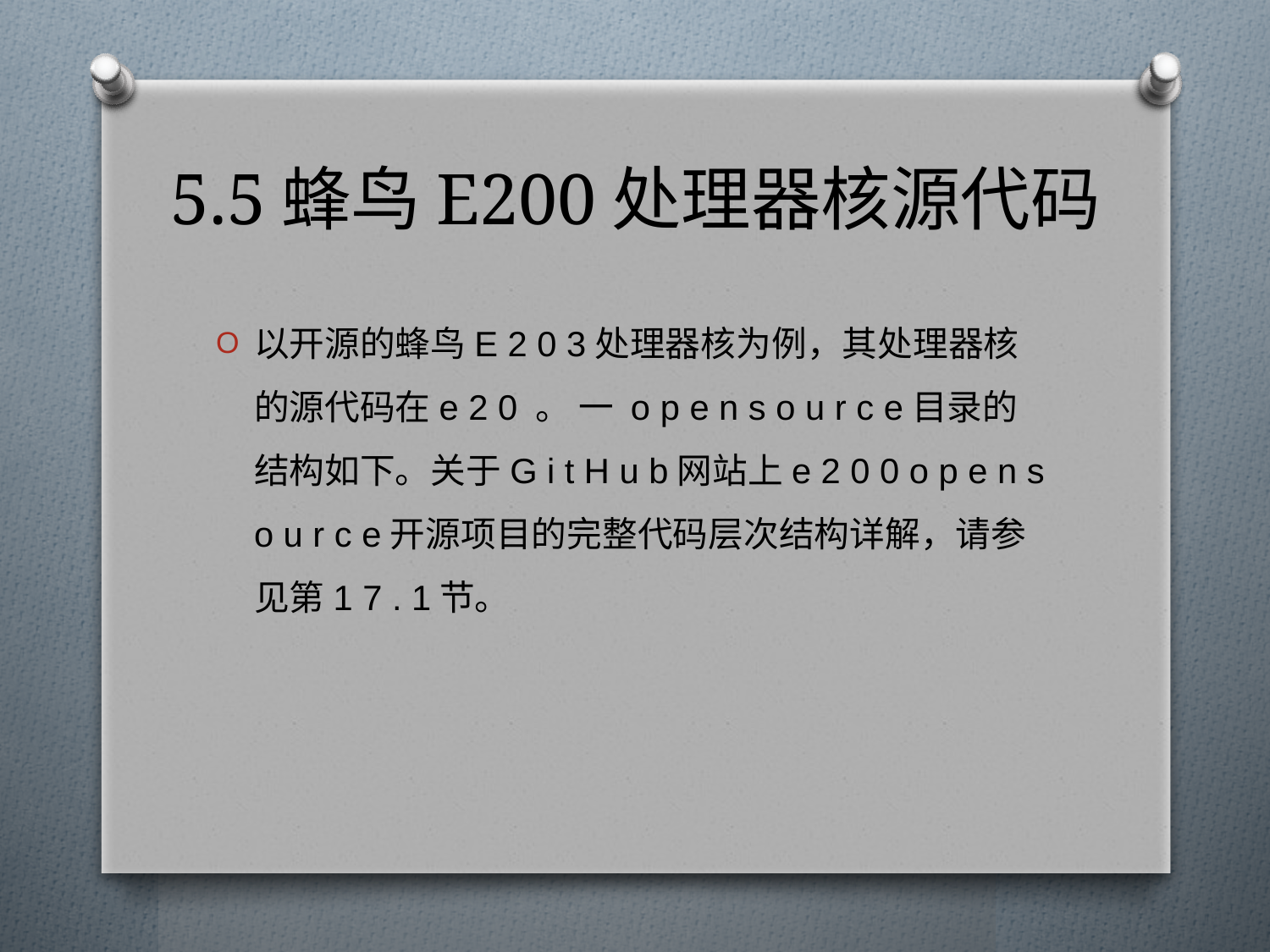

# 5.5蜂鸟E200处理器核源代码
以开源的蜂鸟E 2 0 3处理器核为例，其处理器核的源代码在e 2 0 。 一 o p e n s o u r c e目录的结构如下。关于G i t H u b网站上e 2 0 0 o p e n s o u r c e开源项目的完整代码层次结构详解，请参见第1 7 . 1节。